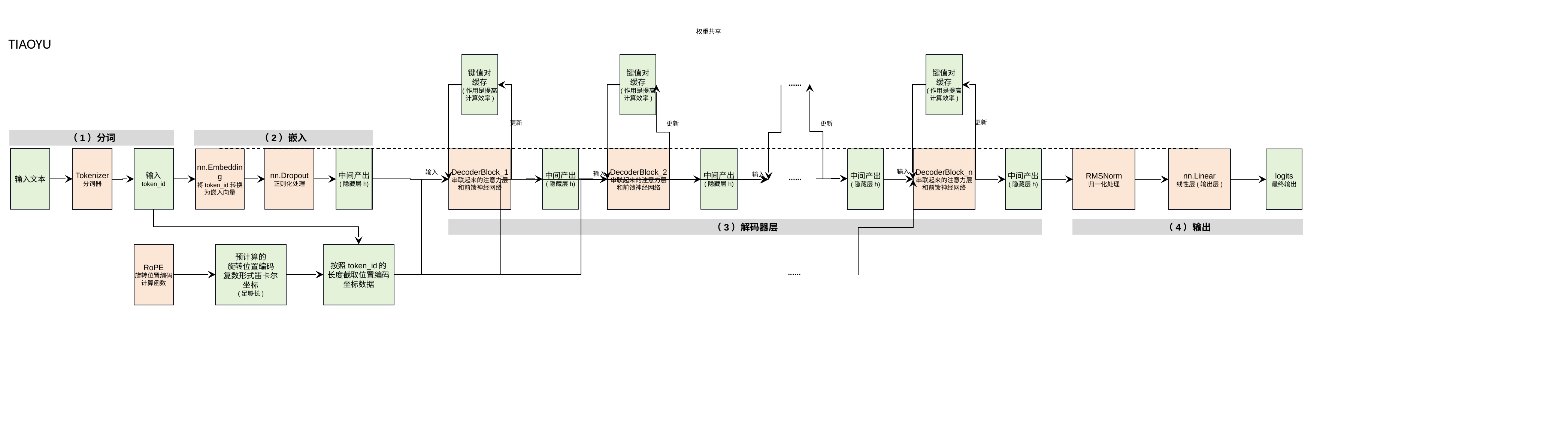

权重共享
TIAOYU
键值对
缓存
(作用是提高计算效率)
键值对
缓存
(作用是提高计算效率)
键值对
缓存
(作用是提高计算效率)
......
更新
更新
更新
更新
（1）分词
（2）嵌入
Tokenizer
分词器
输入文本
nn.Dropout
正则化处理
中间产出
(隐藏层h)
输入
token_id
nn.Embedding
将token_id转换为嵌入向量
中间产出
(隐藏层h)
中间产出
(隐藏层h)
DecoderBlock_1
串联起来的注意力层和前馈神经网络
DecoderBlock_2
串联起来的注意力层和前馈神经网络
DecoderBlock_n
串联起来的注意力层和前馈神经网络
中间产出
(隐藏层h)
中间产出
(隐藏层h)
RMSNorm
归一化处理
nn.Linear
线性层(输出层)
logits
最终输出
Tokenizer
分词器
输入
输入
输入
输入
......
（3）解码器层
（4）输出
RoPE
旋转位置编码计算函数
预计算的
旋转位置编码
复数形式笛卡尔
坐标
(足够长)
按照token_id的
长度截取位置编码
坐标数据
......